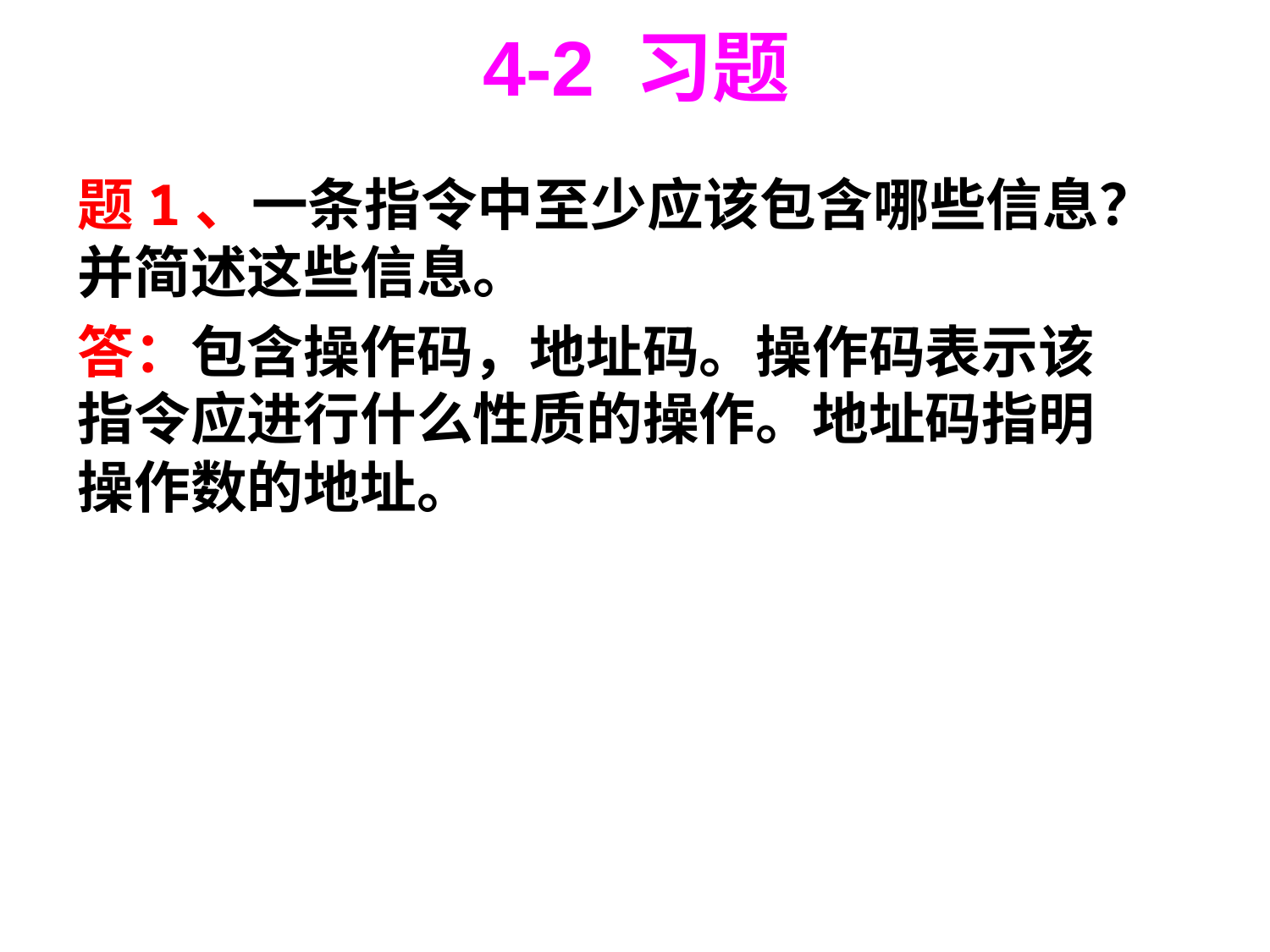

# 4-2 习题
题1、一条指令中至少应该包含哪些信息？并简述这些信息。
答：包含操作码，地址码。操作码表示该指令应进行什么性质的操作。地址码指明操作数的地址。